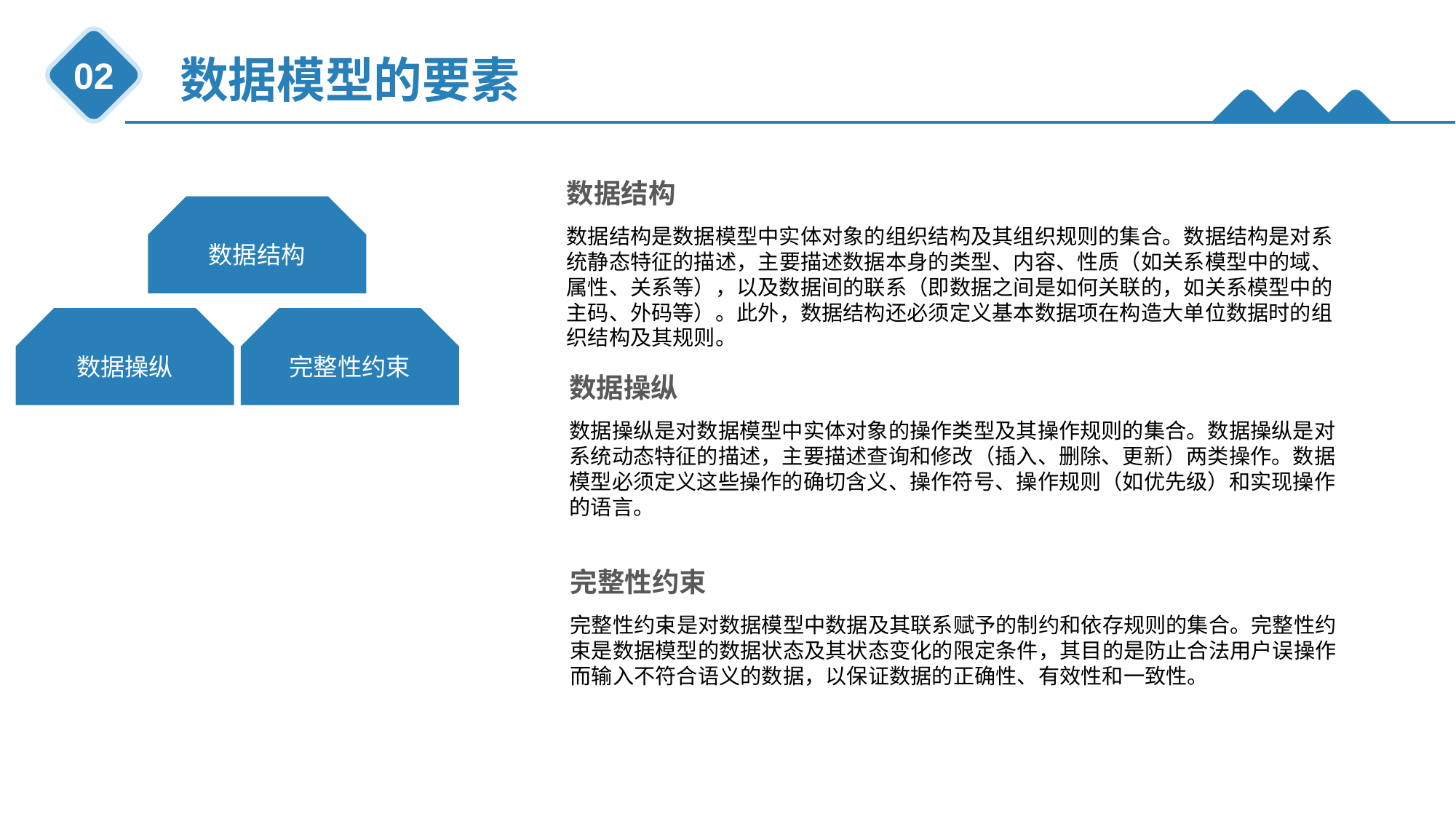

数据模型的要素
02

数据结构
数据结构是数据模型中实体对象的组织结构及其组织规则的集合。数据结构是对系统静态特征的描述，主要描述数据本身的类型、内容、性质（如关系模型中的域、属性、关系等），以及数据间的联系（即数据之间是如何关联的，如关系模型中的主码、外码等）。此外，数据结构还必须定义基本数据项在构造大单位数据时的组织结构及其规则。
数据结构
数据操纵
完整性约束
数据操纵
数据操纵是对数据模型中实体对象的操作类型及其操作规则的集合。数据操纵是对系统动态特征的描述，主要描述查询和修改（插入、删除、更新）两类操作。数据模型必须定义这些操作的确切含义、操作符号、操作规则（如优先级）和实现操作的语言。
完整性约束
完整性约束是对数据模型中数据及其联系赋予的制约和依存规则的集合。完整性约束是数据模型的数据状态及其状态变化的限定条件，其目的是防止合法用户误操作而输入不符合语义的数据，以保证数据的正确性、有效性和一致性。